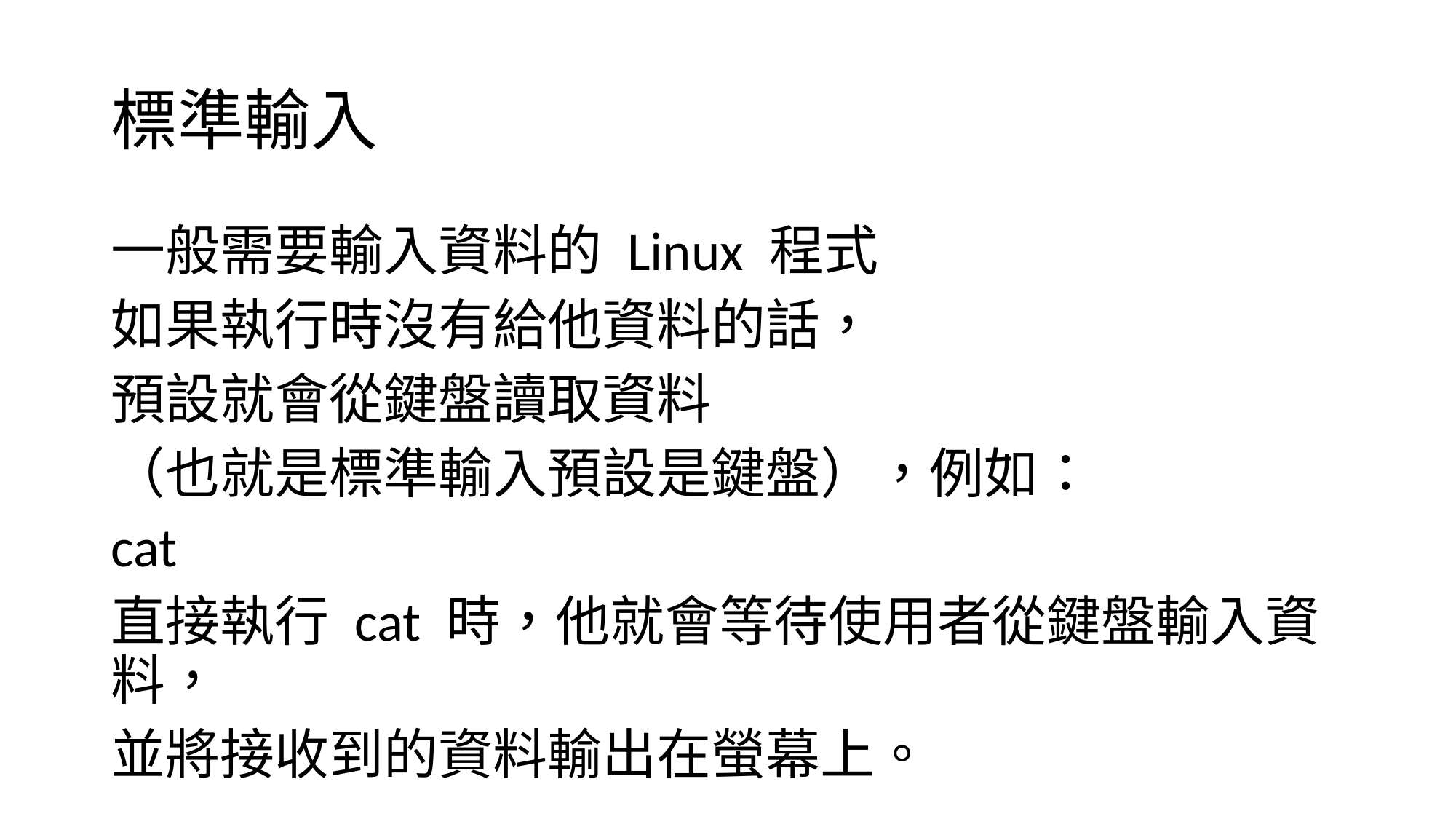

# 標準輸入
一般需要輸入資料的 Linux 程式
如果執行時沒有給他資料的話，
預設就會從鍵盤讀取資料
（也就是標準輸入預設是鍵盤），例如：
cat
直接執行 cat 時，他就會等待使用者從鍵盤輸入資料，
並將接收到的資料輸出在螢幕上。